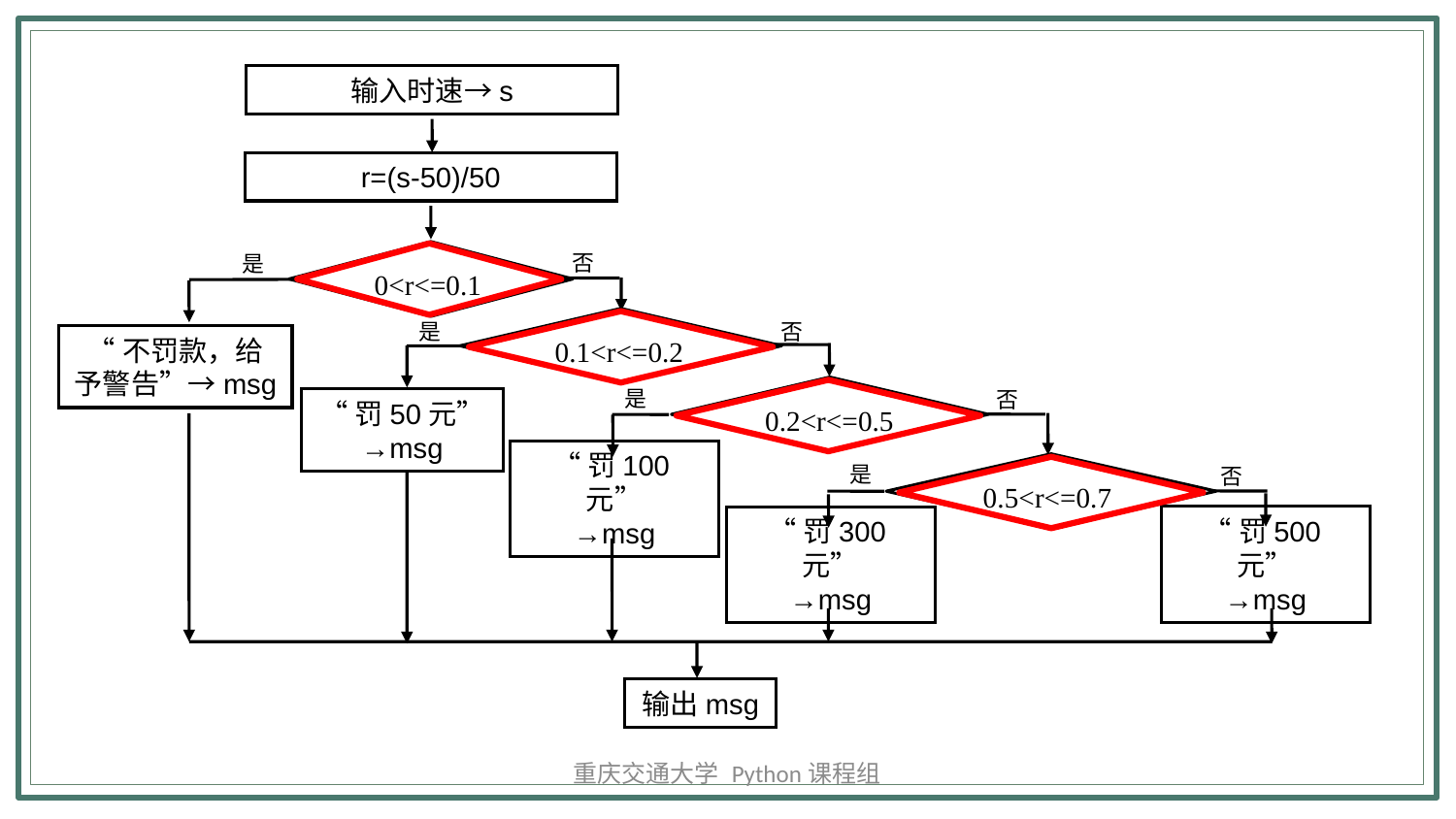

输入时速→s

r=(s-50)/50

0<r<=0.1
否
是

0.1<r<=0.2
否
是
“不罚款，给予警告”→msg

0.2<r<=0.5
是
否
“罚50元”
→msg

是
0.5<r<=0.7
否
“罚100元”
→msg

“罚500元”
→msg
“罚300元”
→msg

输出msg

重庆交通大学 Python课程组